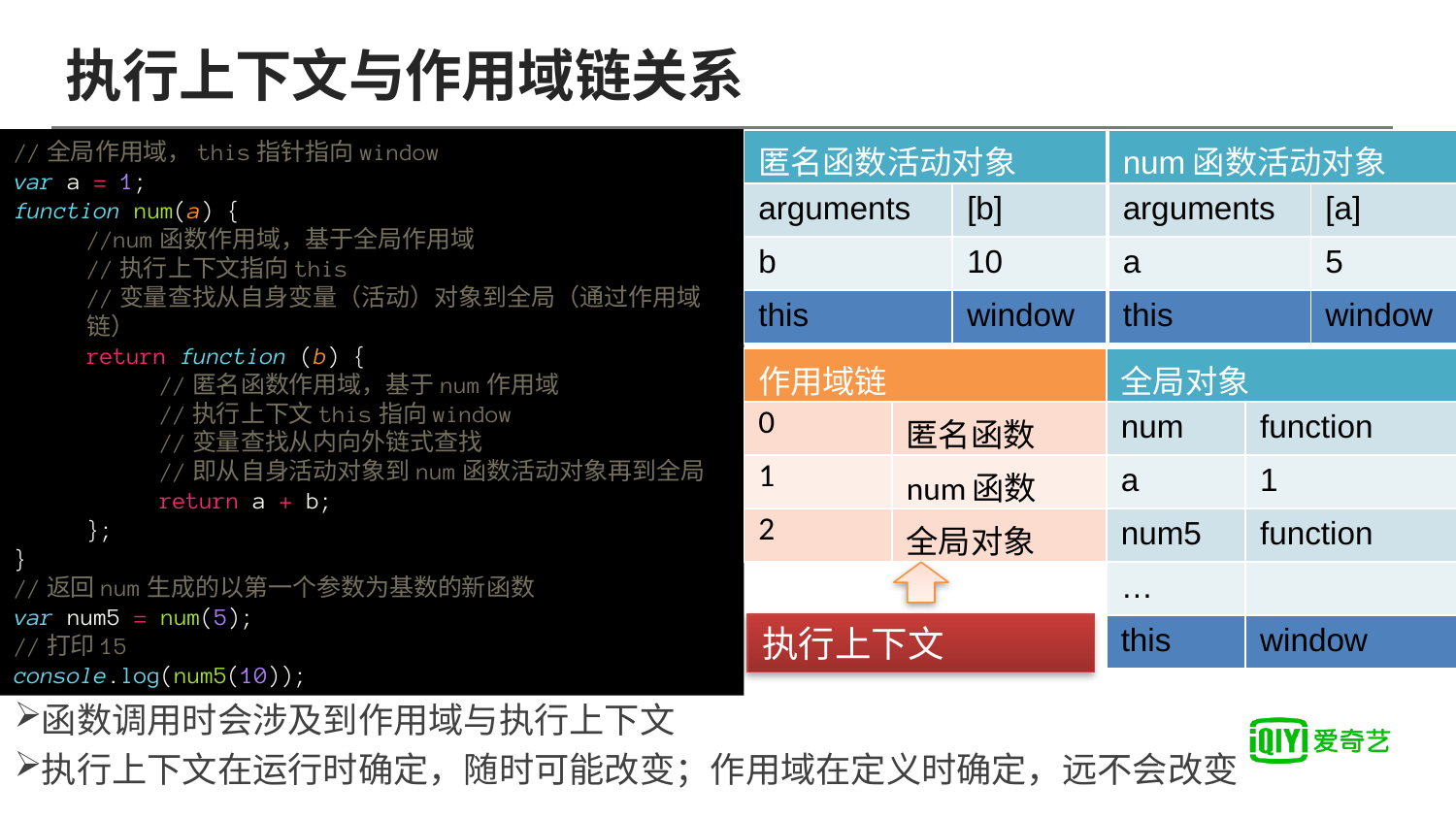

# 执行上下文与作用域链关系
//全局作用域，this指针指向window
var a = 1;
function num(a) {
//num函数作用域，基于全局作用域
//执行上下文指向this
//变量查找从自身变量（活动）对象到全局（通过作用域链）
return function (b) {
//匿名函数作用域，基于num作用域
//执行上下文this指向window
//变量查找从内向外链式查找
//即从自身活动对象到num函数活动对象再到全局
return a + b;
};
}
//返回num生成的以第一个参数为基数的新函数
var num5 = num(5);
//打印15
console.log(num5(10));
| 匿名函数活动对象 |  |
| --- | --- |
| arguments | [b] |
| b | 10 |
| this | window |
| num函数活动对象 |  |
| --- | --- |
| arguments | [a] |
| a | 5 |
| this | window |
| 作用域链 |  |
| --- | --- |
| 0 | 匿名函数 |
| 1 | num函数 |
| 2 | 全局对象 |
| 全局对象 |  |
| --- | --- |
| num | function |
| a | 1 |
| num5 | function |
| … |  |
| this | window |

执行上下文
函数调用时会涉及到作用域与执行上下文
执行上下文在运行时确定，随时可能改变；作用域在定义时确定，远不会改变